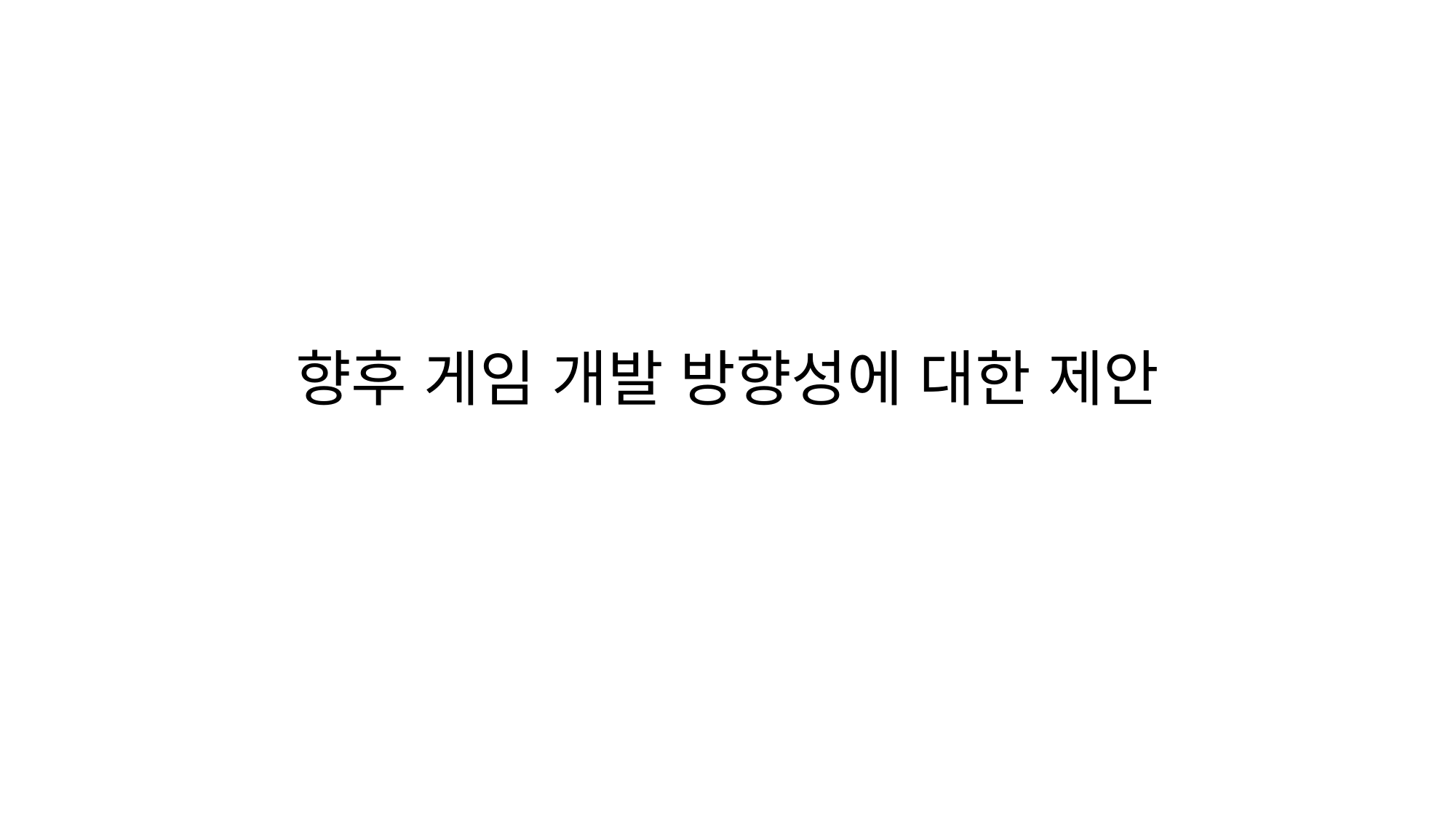

# 향후 게임 개발 방향성에 대한 제안